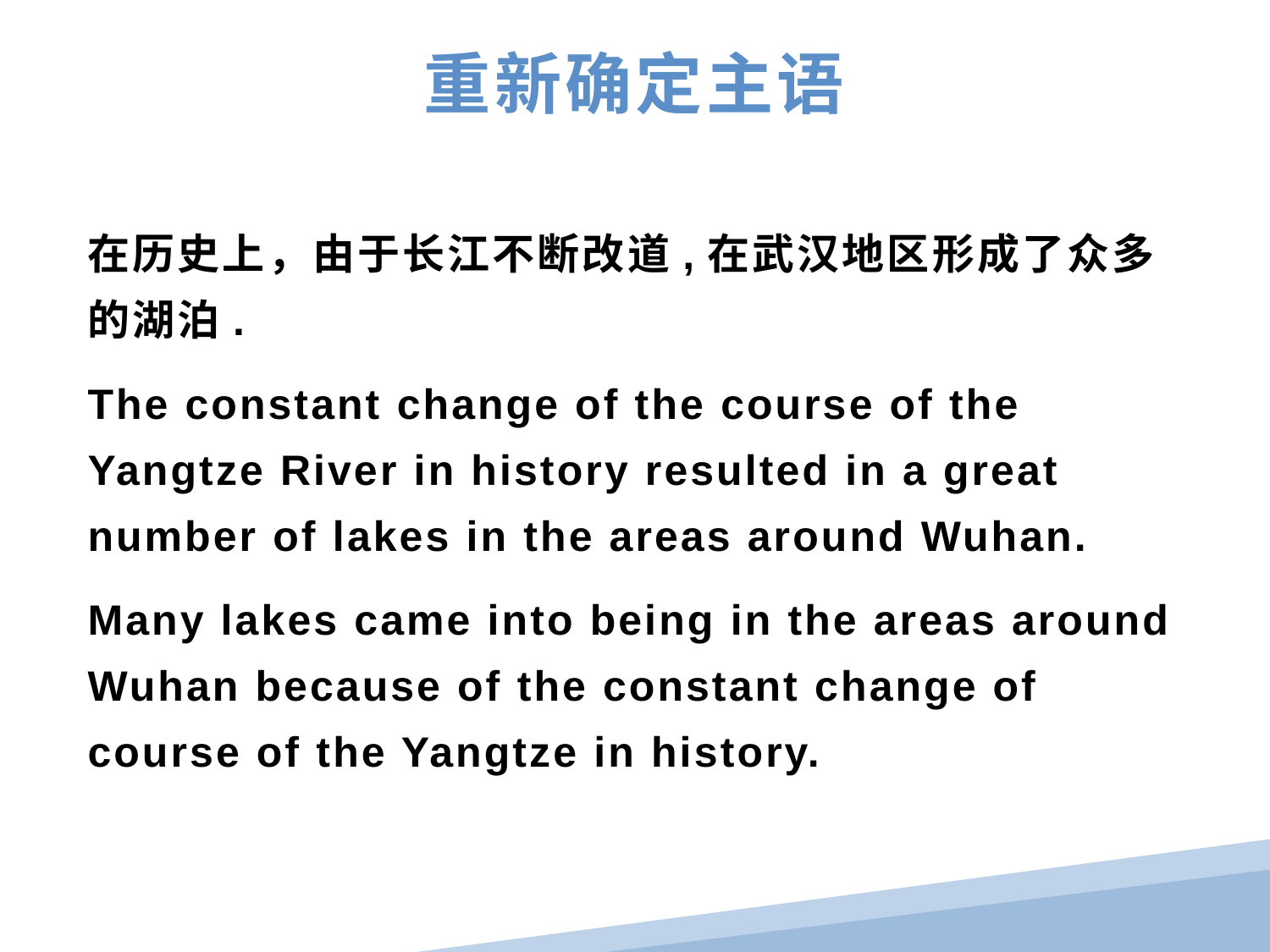

重新确定主语
在历史上，由于长江不断改道,在武汉地区形成了众多的湖泊.
The constant change of the course of the Yangtze River in history resulted in a great number of lakes in the areas around Wuhan.
Many lakes came into being in the areas around Wuhan because of the constant change of course of the Yangtze in history.